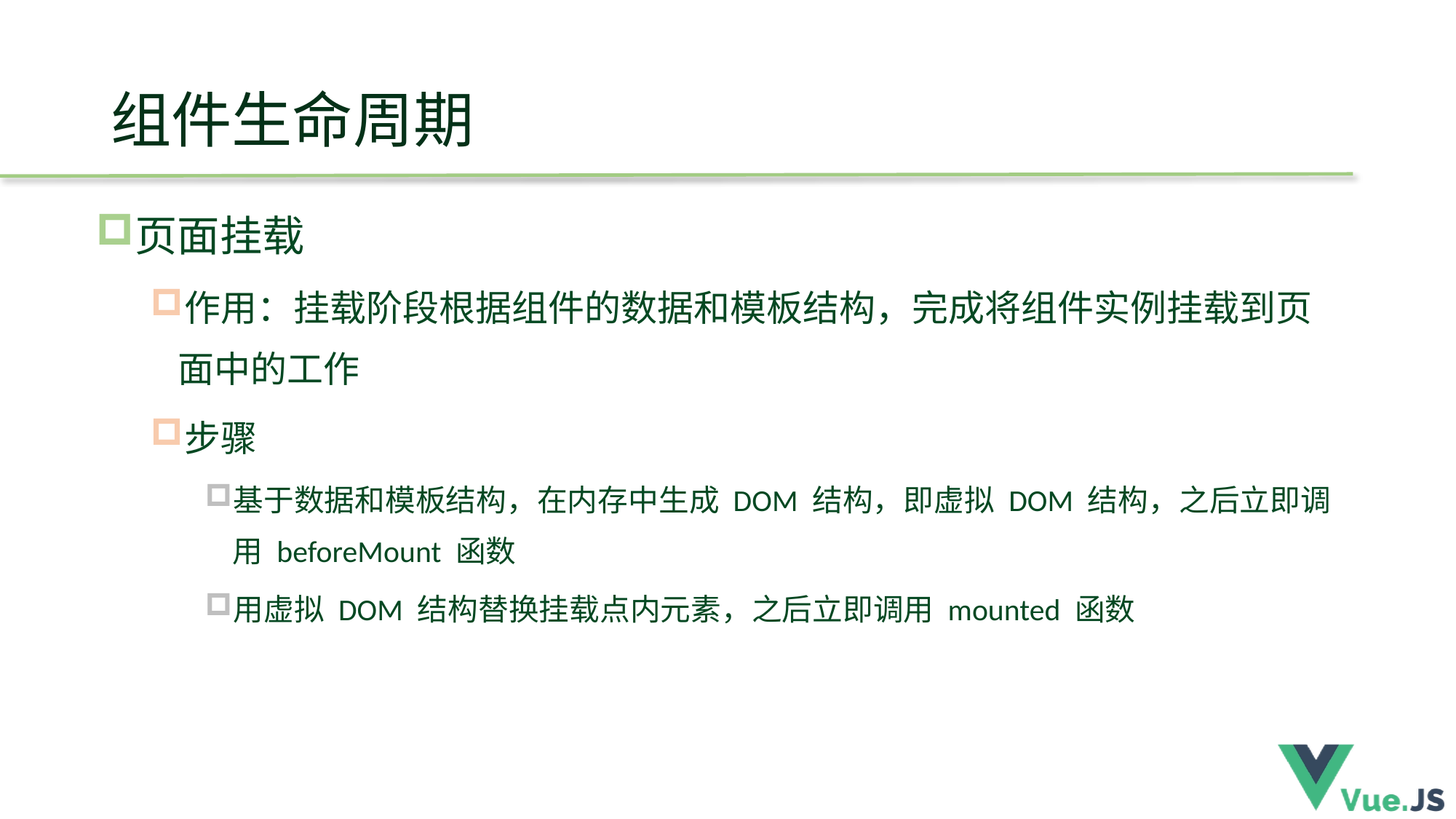

# 组件生命周期
页面挂载
作用：挂载阶段根据组件的数据和模板结构，完成将组件实例挂载到页面中的工作
步骤
基于数据和模板结构，在内存中生成 DOM 结构，即虚拟 DOM 结构，之后立即调用 beforeMount 函数
用虚拟 DOM 结构替换挂载点内元素，之后立即调用 mounted 函数